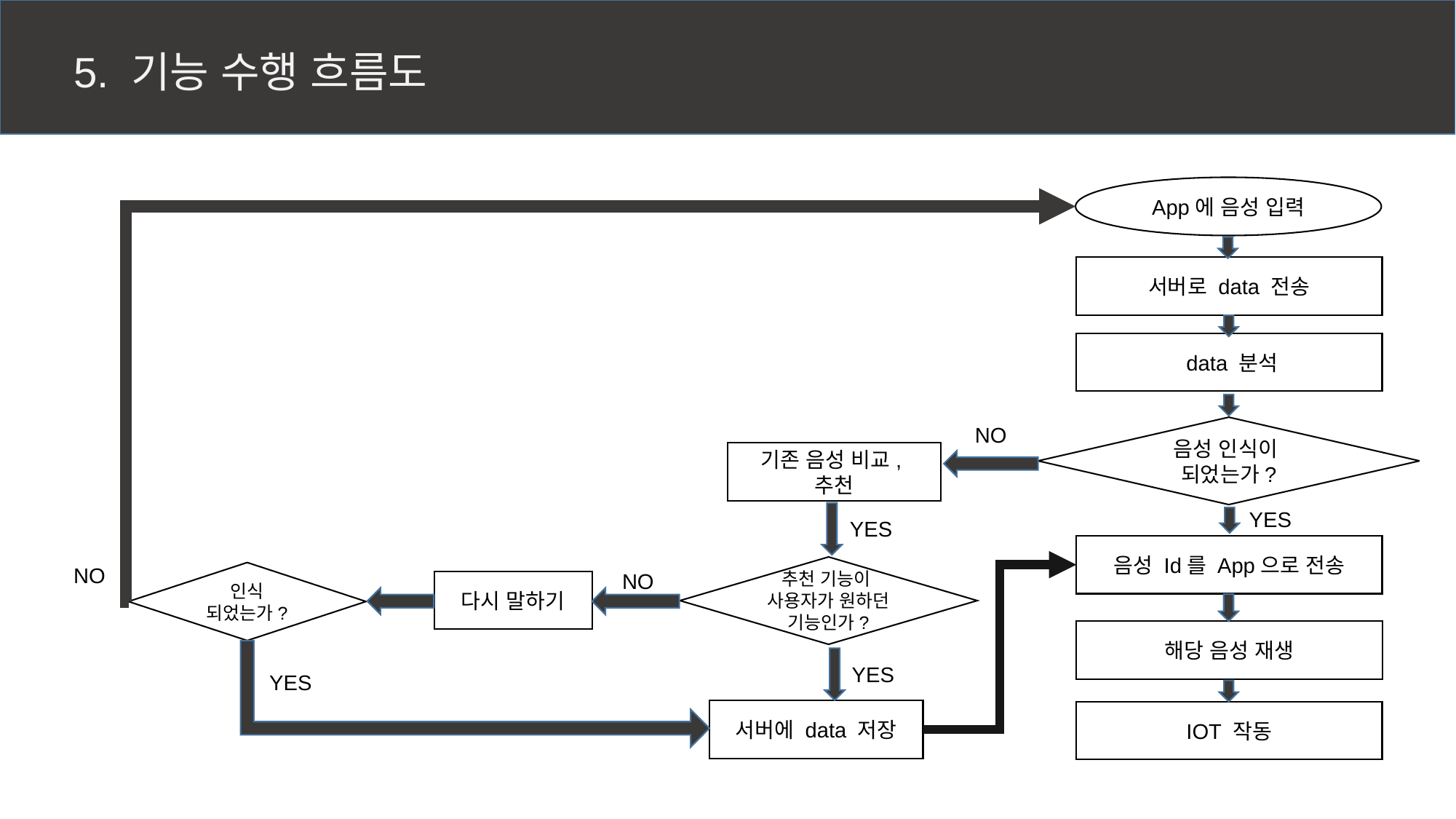

5. 기능 수행 흐름도
App에 음성 입력

서버로 data 전송
 data 분석
음성 인식이
되었는가?
기존 음성 비교,
추천
음성 Id를 App으로 전송
추천 기능이
사용자가 원하던 기능인가?
인식
되었는가?
다시 말하기
해당 음성 재생
서버에 data 저장
IOT 작동

NO

YES

YES
NO
NO

YES
YES